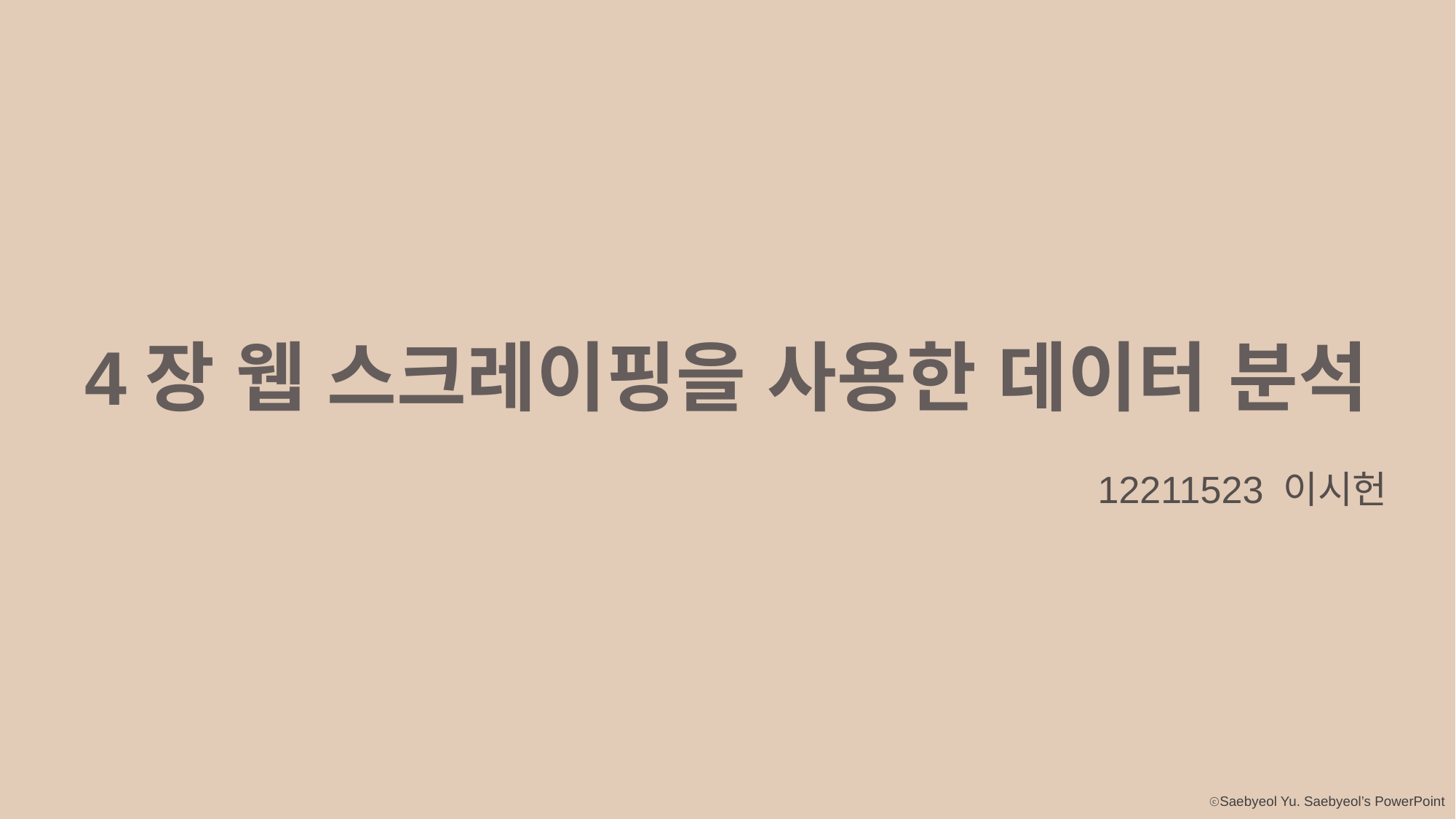

4장 웹 스크레이핑을 사용한 데이터 분석
12211523 이시헌